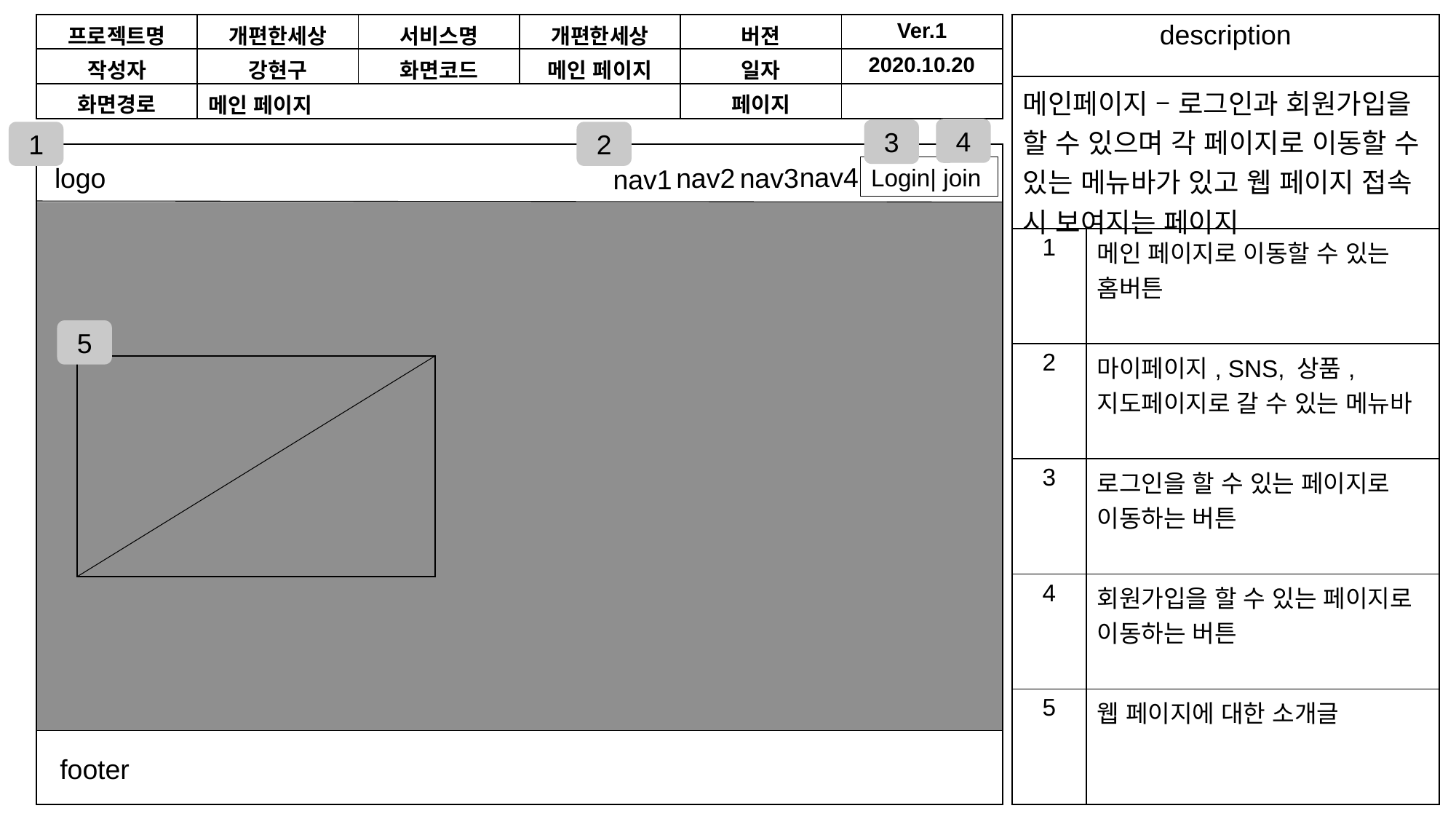

| 프로젝트명 | 개편한세상 | 서비스명 | 개편한세상 | 버젼 | Ver.1 |
| --- | --- | --- | --- | --- | --- |
| 작성자 | 강현구 | 화면코드 | 메인 페이지 | 일자 | 2020.10.20 |
| 화면경로 | 메인 페이지 |  |  | 페이지 |  |
| description |  |
| --- | --- |
| 메인페이지 – 로그인과 회원가입을 할 수 있으며 각 페이지로 이동할 수 있는 메뉴바가 있고 웹 페이지 접속 시 보여지는 페이지 |  |
| 1 | 메인 페이지로 이동할 수 있는 홈버튼 |
| 2 | 마이페이지, SNS, 상품, 지도페이지로 갈 수 있는 메뉴바 |
| 3 | 로그인을 할 수 있는 페이지로 이동하는 버튼 |
| 4 | 회원가입을 할 수 있는 페이지로 이동하는 버튼 |
| 5 | 웹 페이지에 대한 소개글 |
4
3
1
2

nav4
nav2
nav3
Login| join
nav1
logo

5

footer